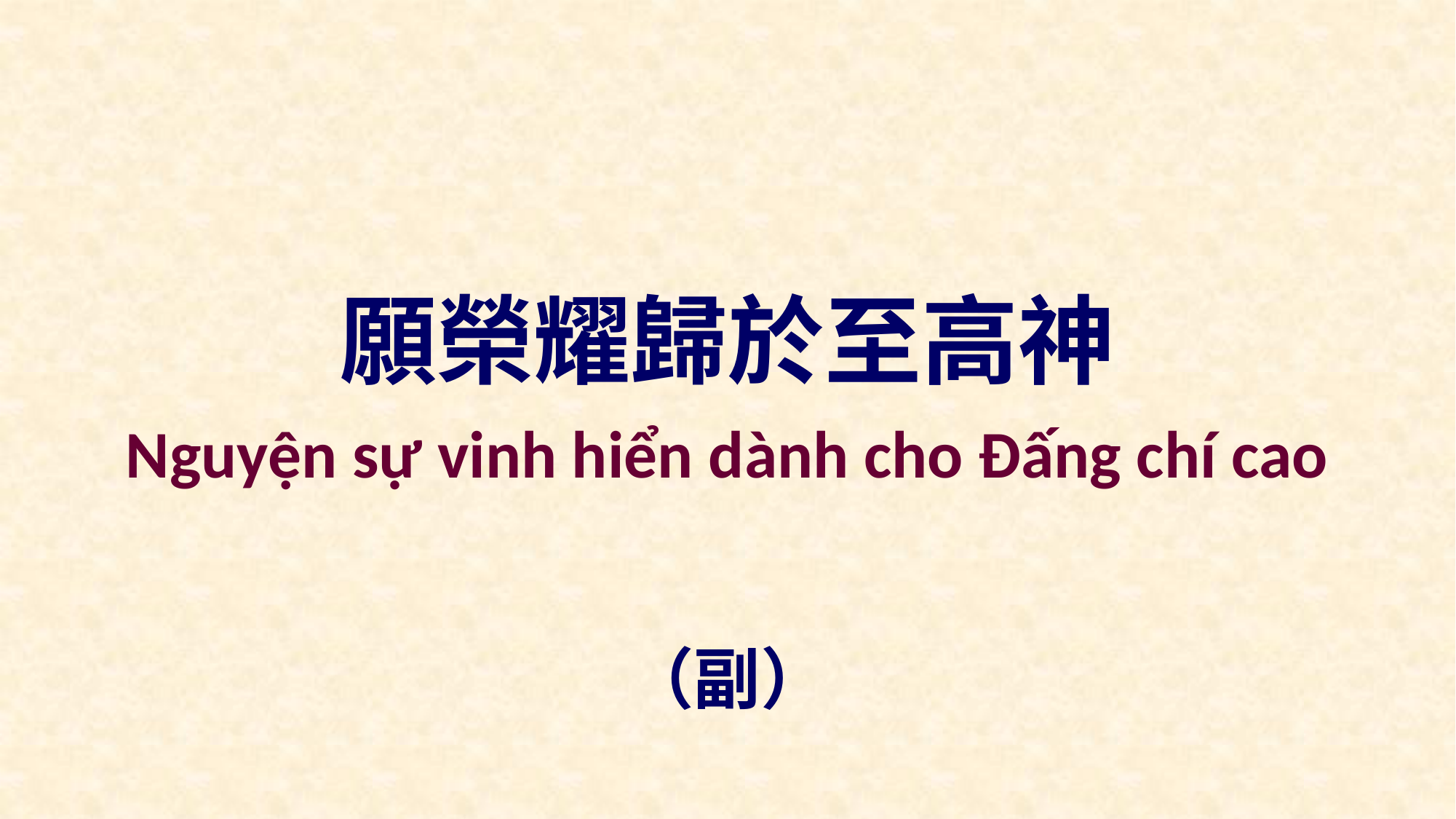

願榮耀歸於至高神
Nguyện sự vinh hiển dành cho Đấng chí cao
（副）